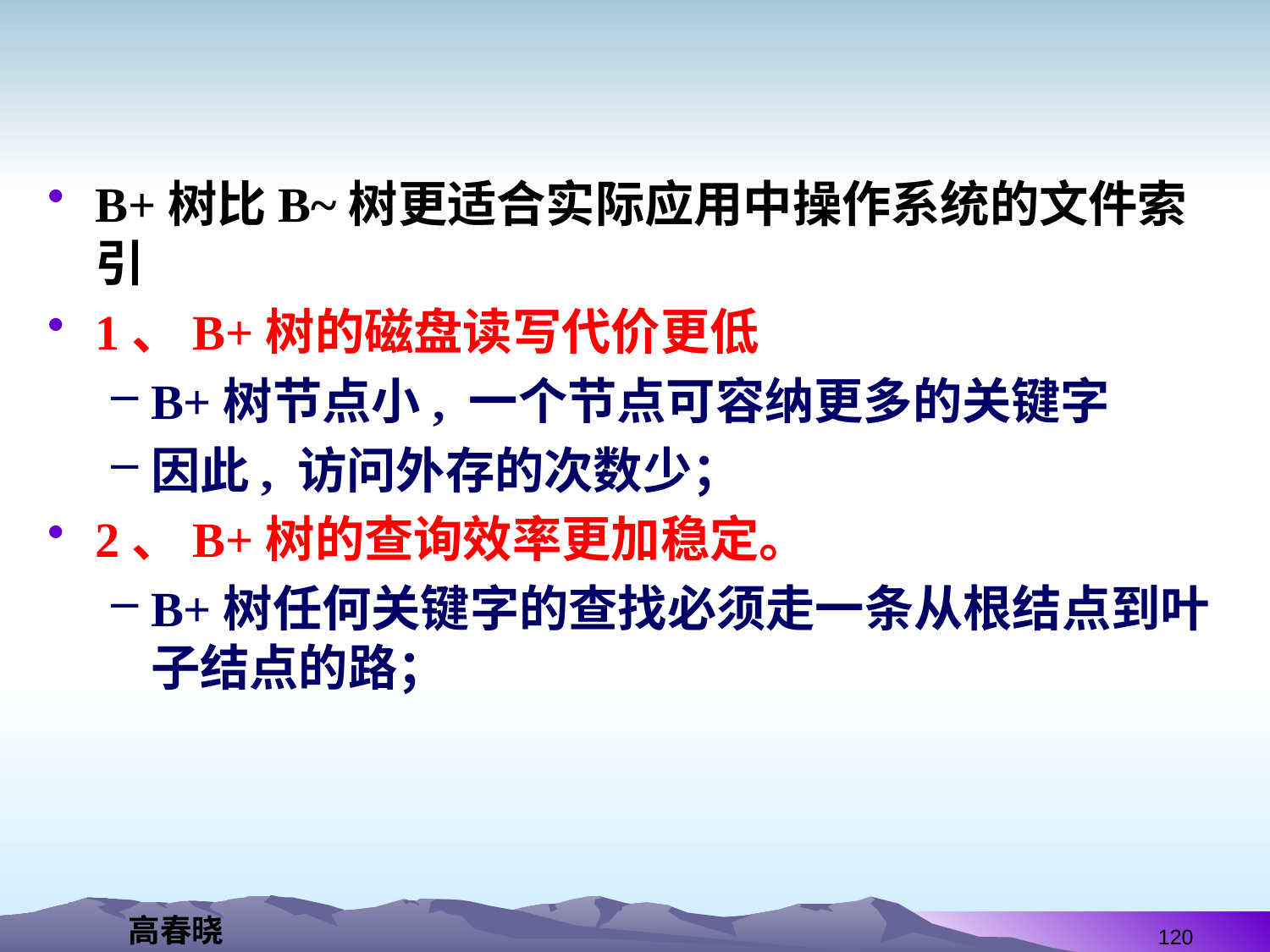

#
B+树比B~树更适合实际应用中操作系统的文件索引
1、B+树的磁盘读写代价更低
B+树节点小, 一个节点可容纳更多的关键字
因此, 访问外存的次数少；
2、B+树的查询效率更加稳定。
B+树任何关键字的查找必须走一条从根结点到叶子结点的路；
120